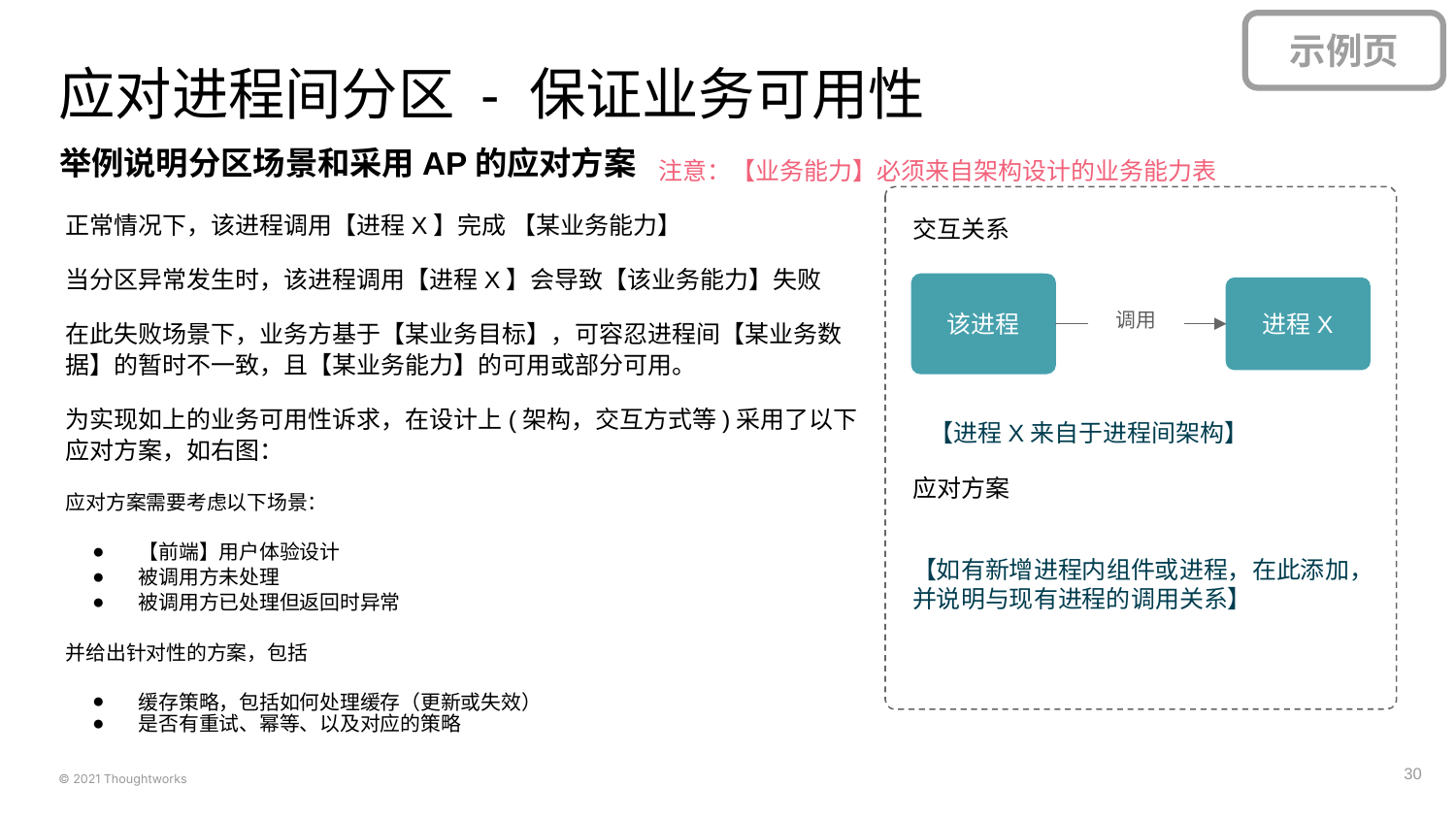

示例页
# 应对进程间分区 - 保证业务可用性
举例说明分区场景和采用AP的应对方案
注意：【业务能力】必须来自架构设计的业务能力表

交互关系
正常情况下，该进程调用【进程X】完成 【某业务能力】
当分区异常发生时，该进程调用【进程X】会导致【该业务能力】失败
在此失败场景下，业务方基于【某业务目标】，可容忍进程间【某业务数据】的暂时不一致，且【某业务能力】的可用或部分可用。
为实现如上的业务可用性诉求，在设计上(架构，交互方式等)采用了以下应对方案，如右图：
应对方案需要考虑以下场景：
【前端】用户体验设计
被调用方未处理
被调用方已处理但返回时异常
并给出针对性的方案，包括
缓存策略，包括如何处理缓存（更新或失效）
是否有重试、幂等、以及对应的策略

该进程
进程X
调用
【进程X来自于进程间架构】
应对方案
【如有新增进程内组件或进程，在此添加，并说明与现有进程的调用关系】

30